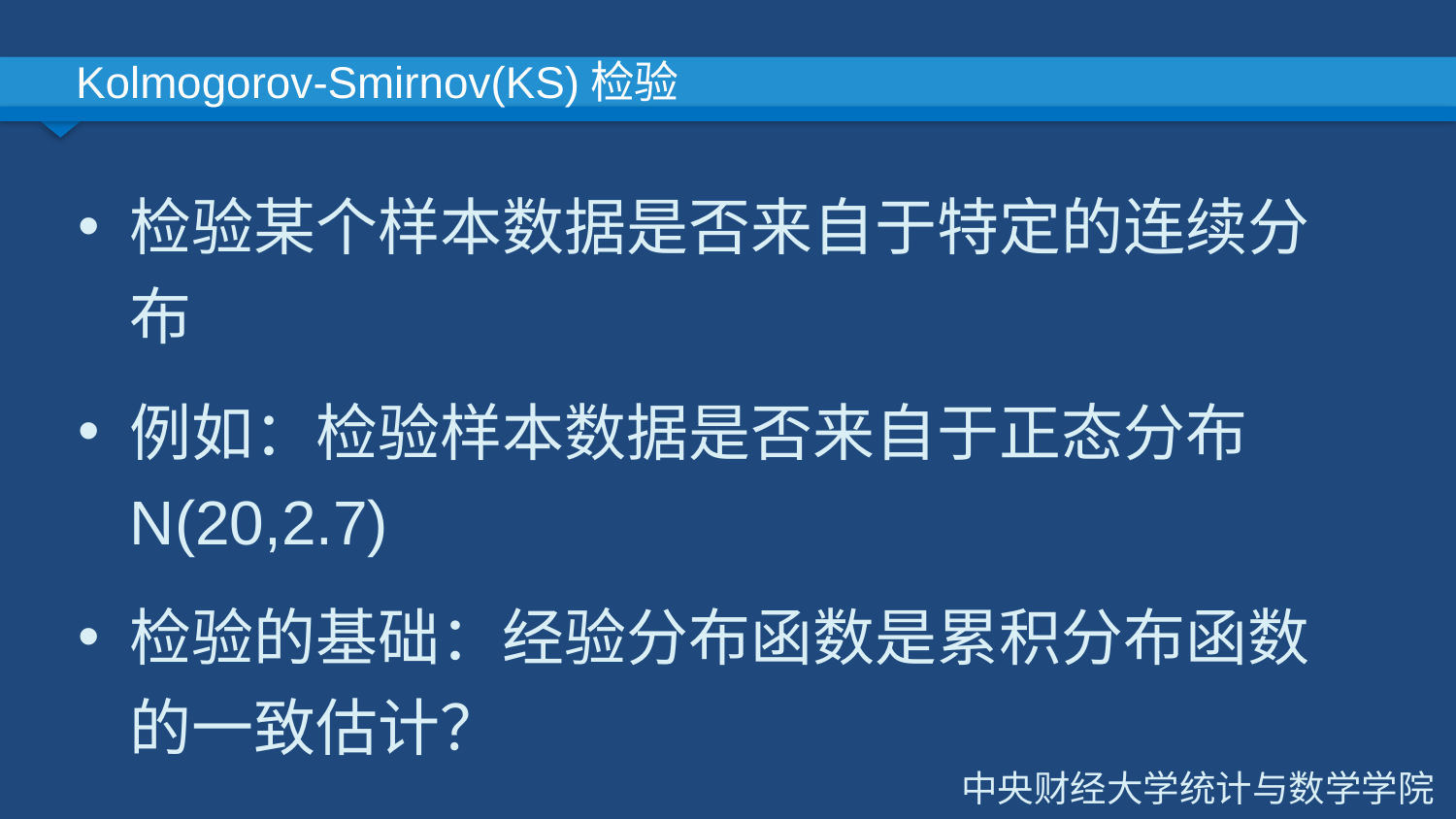

# Kolmogorov-Smirnov(KS)检验
检验某个样本数据是否来自于特定的连续分布
例如：检验样本数据是否来自于正态分布N(20,2.7)
检验的基础：经验分布函数是累积分布函数的一致估计？